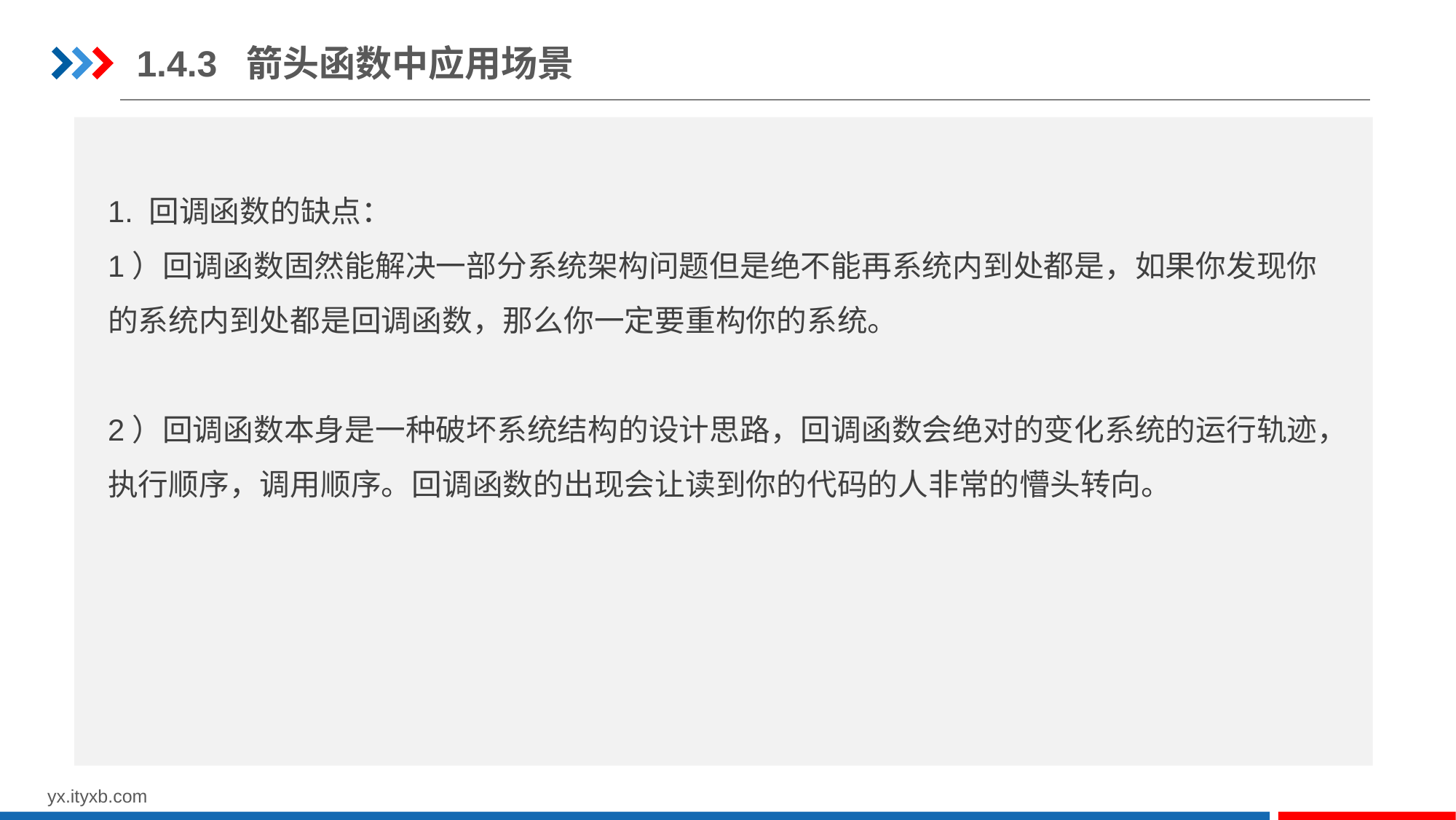

1.4.3  箭头函数中应用场景

1. 回调函数的缺点：
1）回调函数固然能解决一部分系统架构问题但是绝不能再系统内到处都是，如果你发现你
的系统内到处都是回调函数，那么你一定要重构你的系统。

2）回调函数本身是一种破坏系统结构的设计思路，回调函数会绝对的变化系统的运行轨迹，
执行顺序，调用顺序。回调函数的出现会让读到你的代码的人非常的懵头转向。